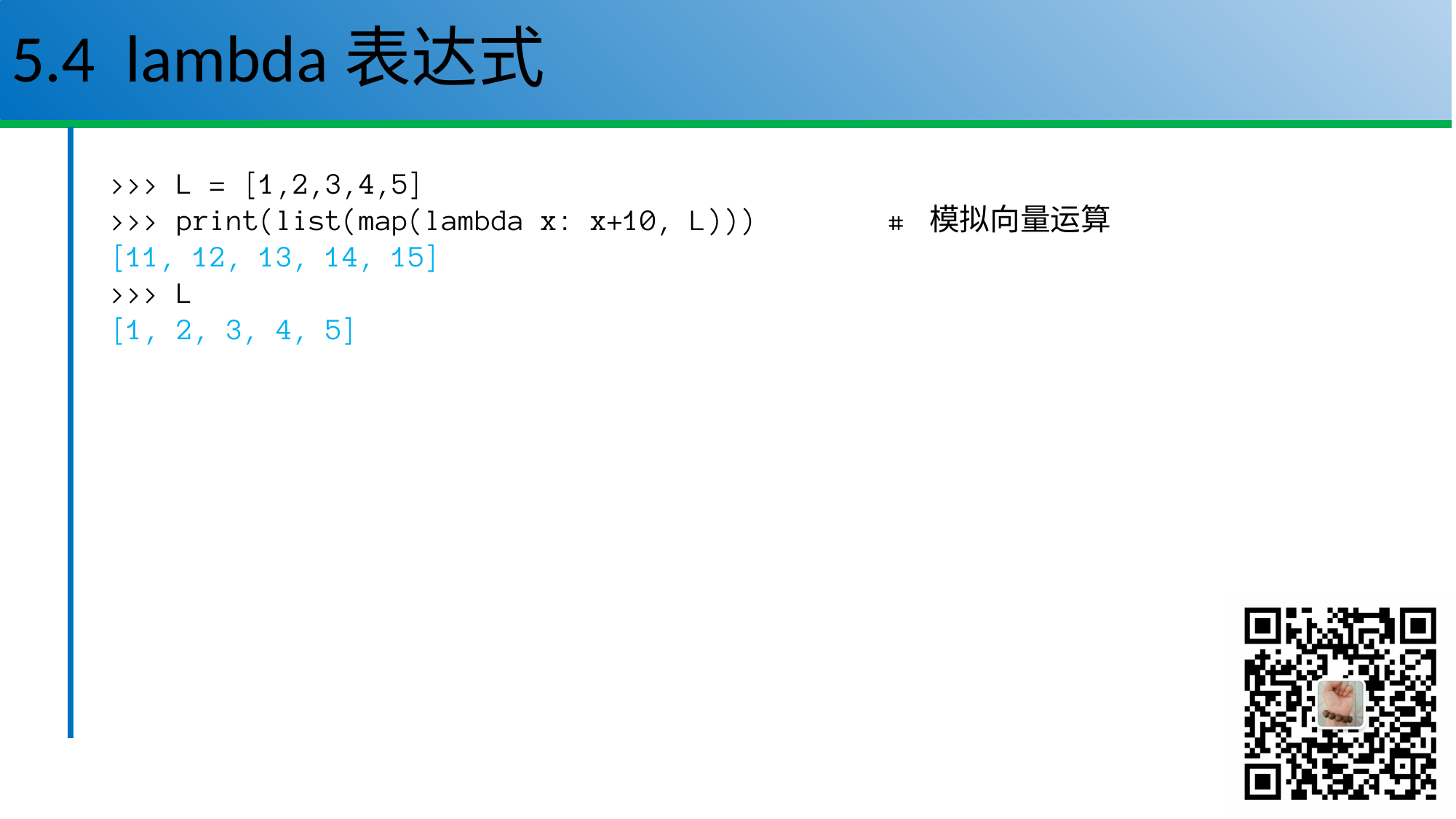

# 5.4  lambda表达式
>>> L = [1,2,3,4,5]
>>> print(list(map(lambda x: x+10, L)))        # 模拟向量运算
[11, 12, 13, 14, 15]
>>> L
[1, 2, 3, 4, 5]
28